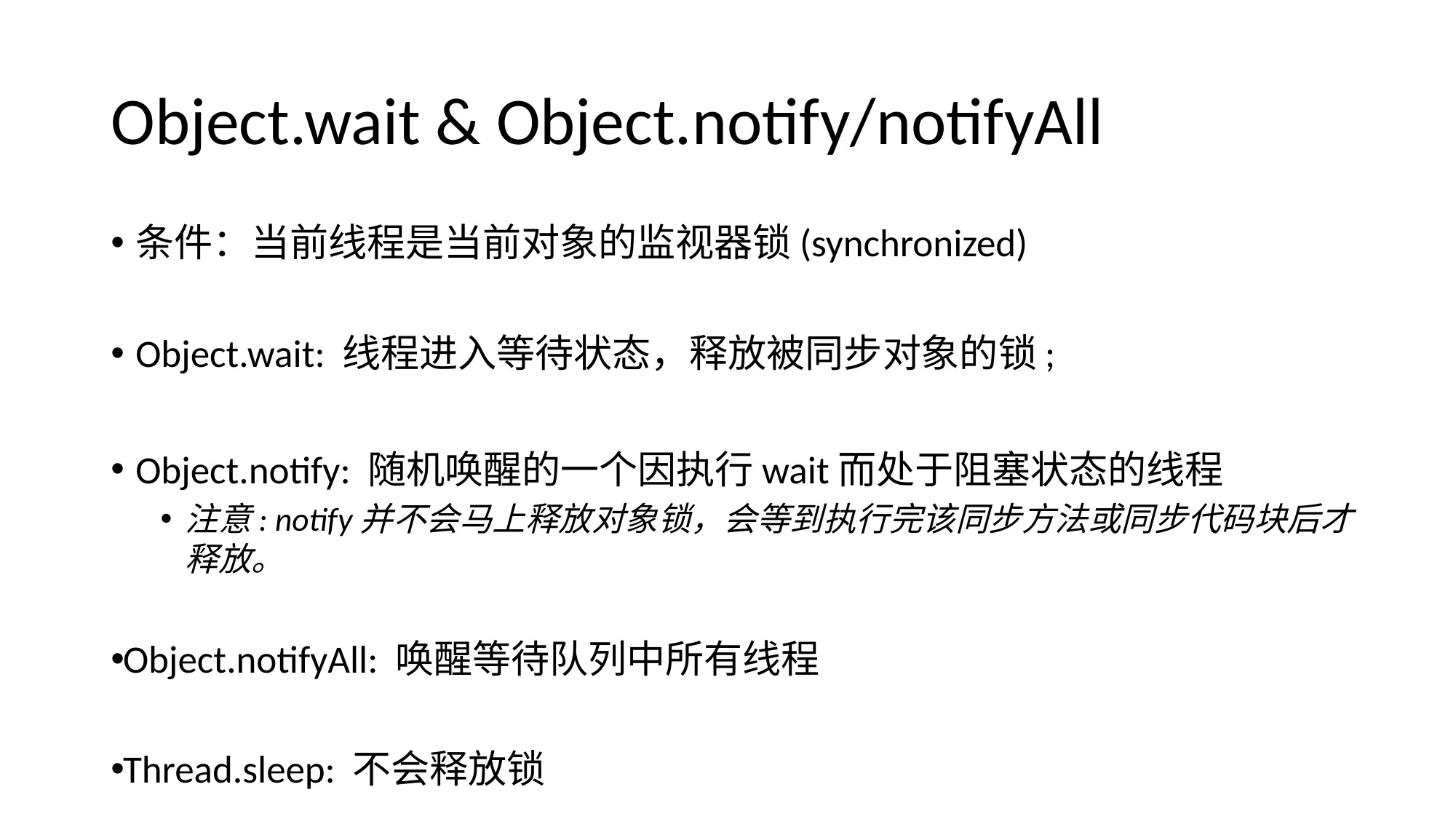

# Object.wait & Object.notify/notifyAll
条件：当前线程是当前对象的监视器锁(synchronized)

Object.wait: 线程进入等待状态，释放被同步对象的锁;

Object.notify: 随机唤醒的一个因执行wait而处于阻塞状态的线程
注意: notify并不会马上释放对象锁，会等到执行完该同步方法或同步代码块后才释放。

Object.notifyAll: 唤醒等待队列中所有线程

Thread.sleep: 不会释放锁